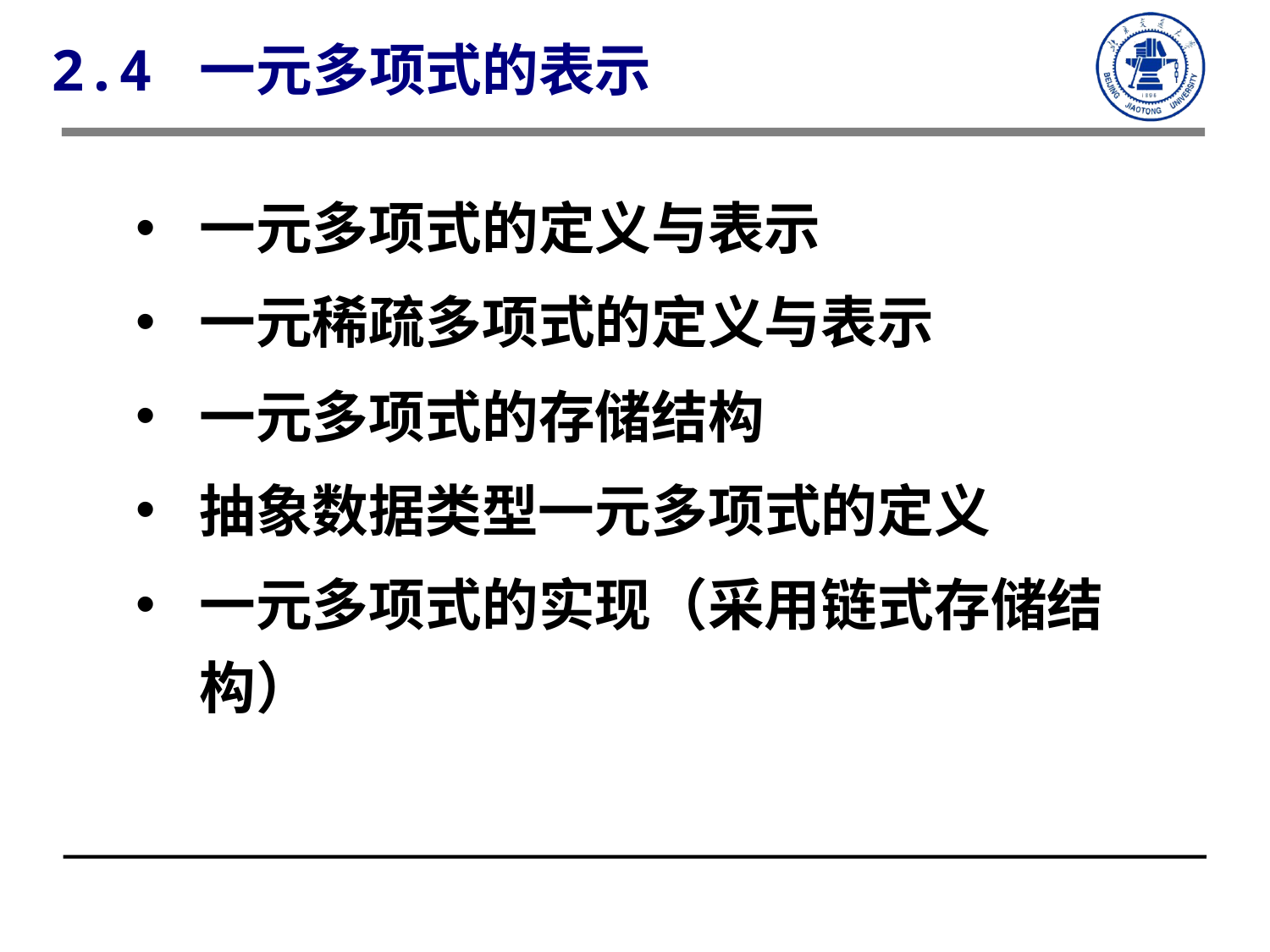

2.4 一元多项式的表示
一元多项式的定义与表示
一元稀疏多项式的定义与表示
一元多项式的存储结构
抽象数据类型一元多项式的定义
一元多项式的实现（采用链式存储结构）